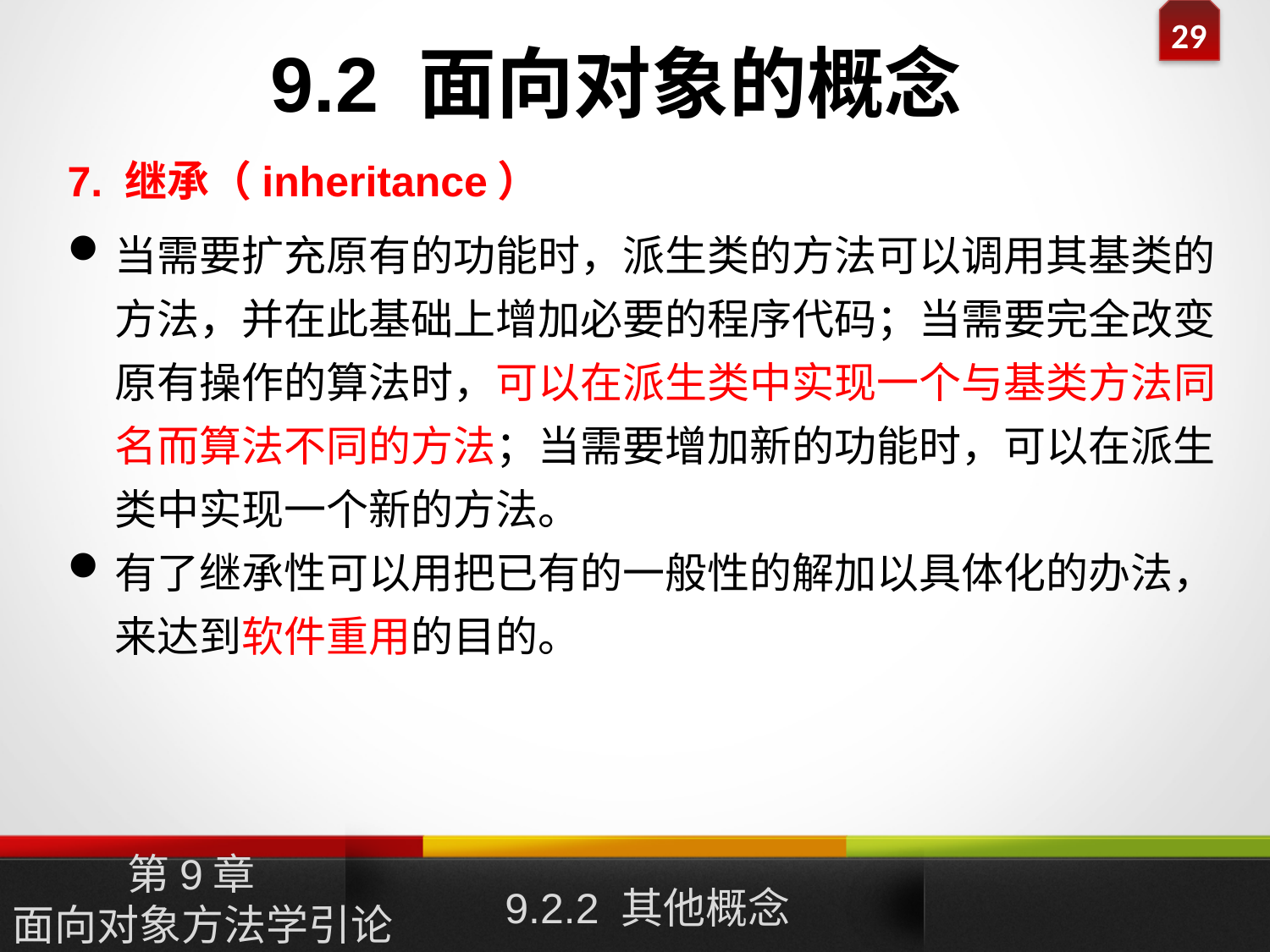

9.2 面向对象的概念
7. 继承（inheritance）
当需要扩充原有的功能时，派生类的方法可以调用其基类的方法，并在此基础上增加必要的程序代码；当需要完全改变原有操作的算法时，可以在派生类中实现一个与基类方法同名而算法不同的方法；当需要增加新的功能时，可以在派生类中实现一个新的方法。
有了继承性可以用把已有的一般性的解加以具体化的办法，来达到软件重用的目的。
9.2.2 其他概念